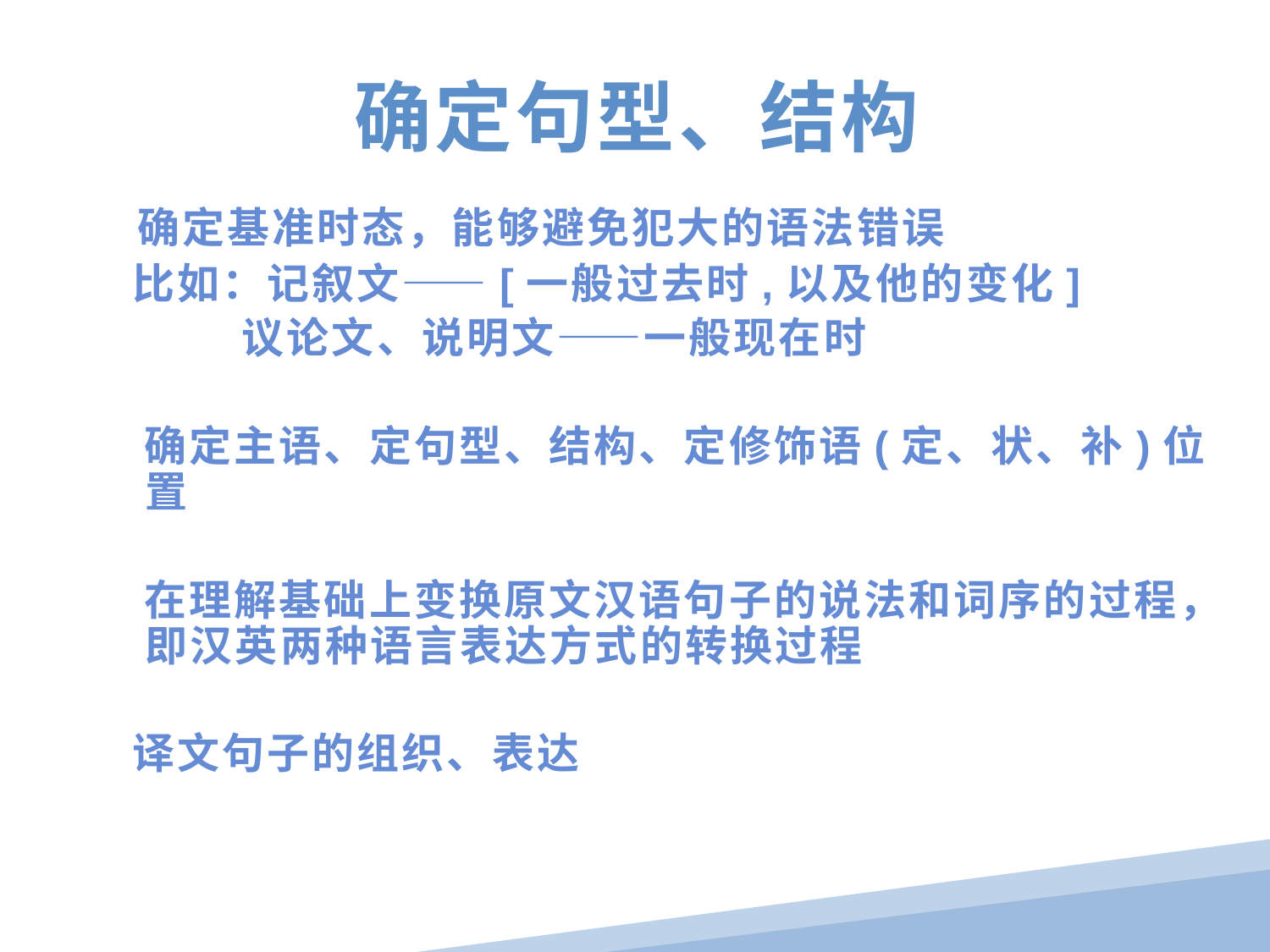

确定句型、结构
  确定基准时态，能够避免犯大的语法错误
  比如：记叙文――[一般过去时,以及他的变化]
           议论文、说明文――一般现在时

   确定主语、定句型、结构、定修饰语(定、状、补)位置

   在理解基础上变换原文汉语句子的说法和词序的过程，即汉英两种语言表达方式的转换过程

  译文句子的组织、表达